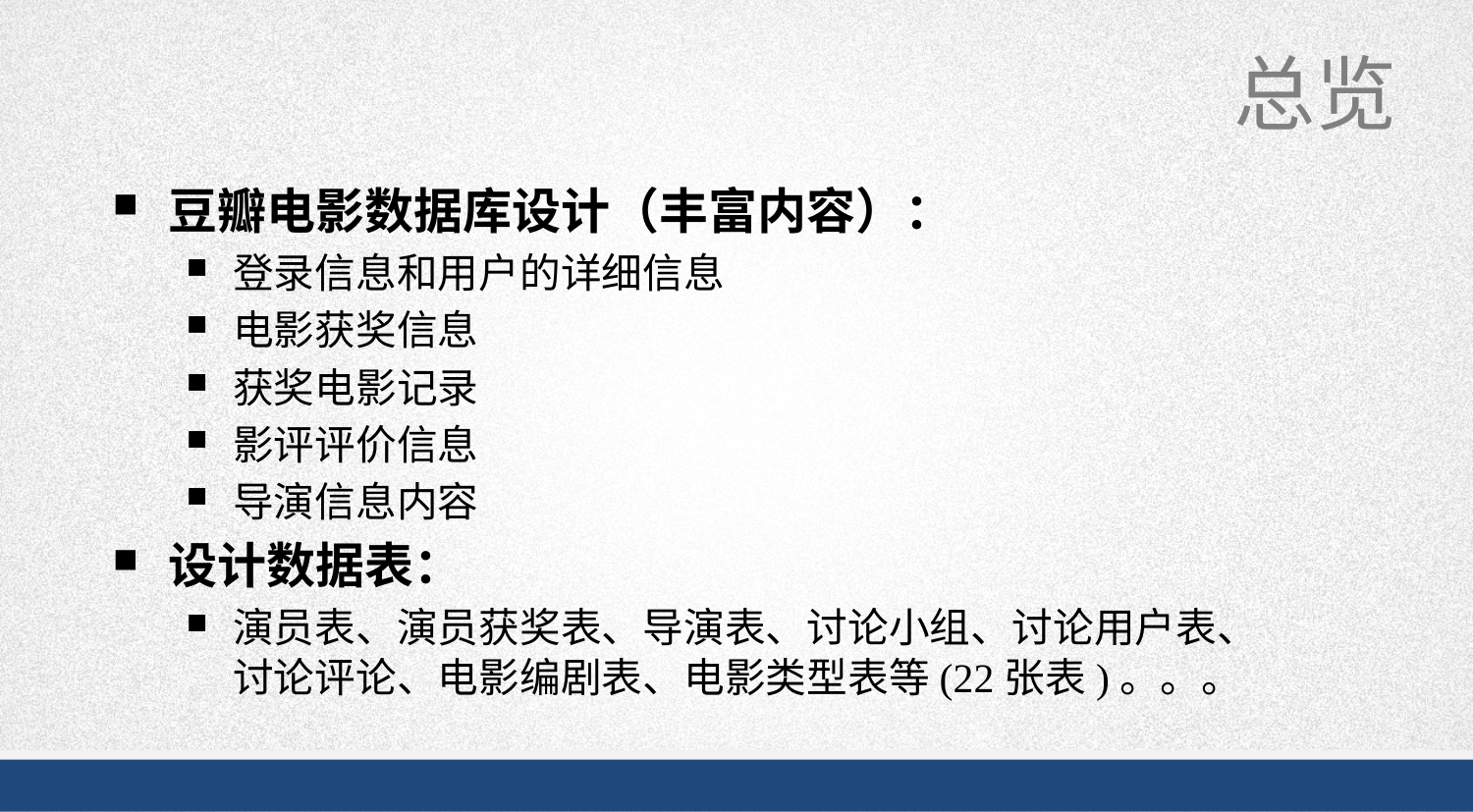

#
豆瓣电影数据库设计（丰富内容）：
登录信息和用户的详细信息
电影获奖信息
获奖电影记录
影评评价信息
导演信息内容
设计数据表：
演员表、演员获奖表、导演表、讨论小组、讨论用户表、讨论评论、电影编剧表、电影类型表等(22张表)。。。